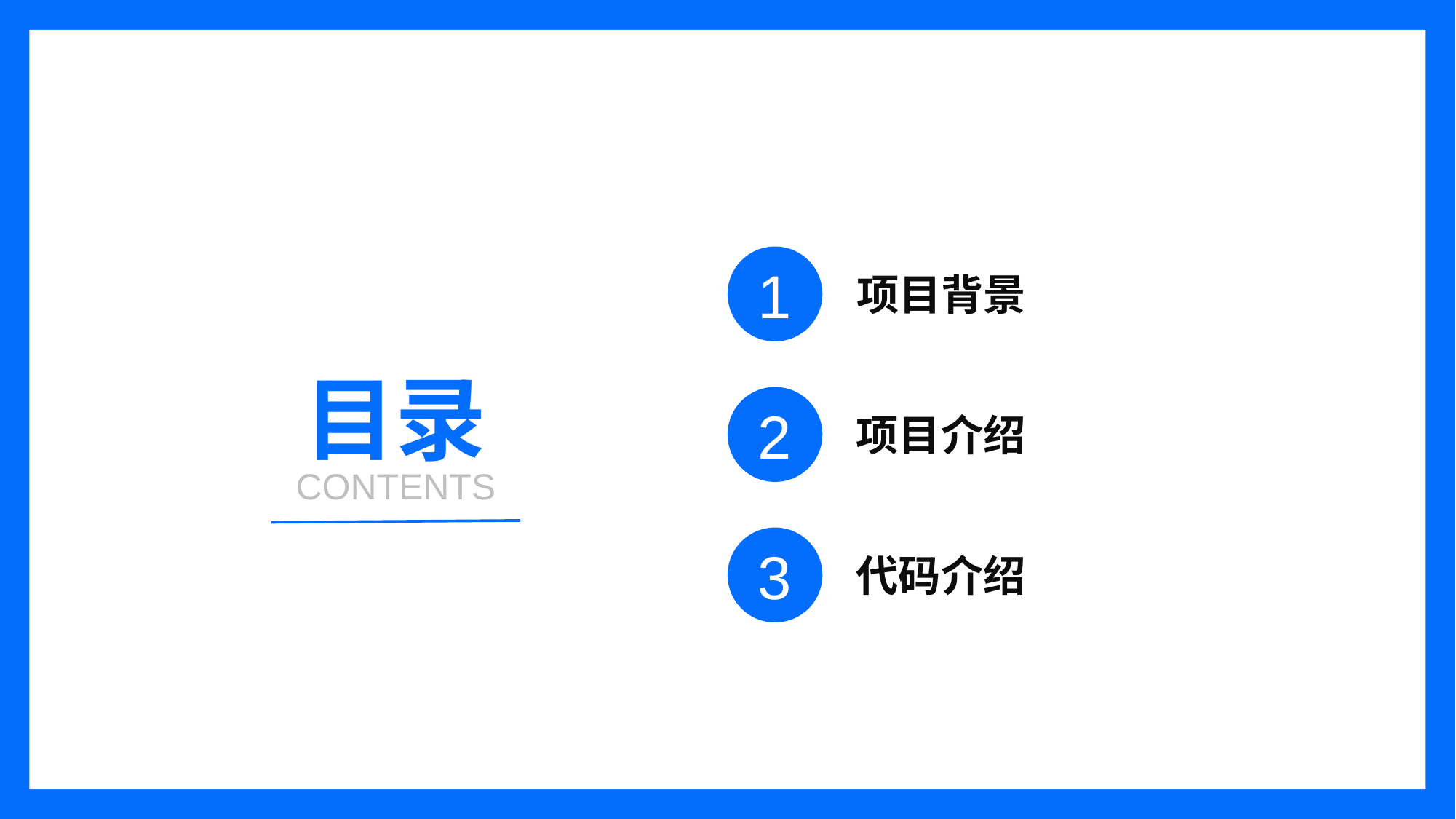

1
项目背景
目录
2
项目介绍
CONTENTS
3
代码介绍